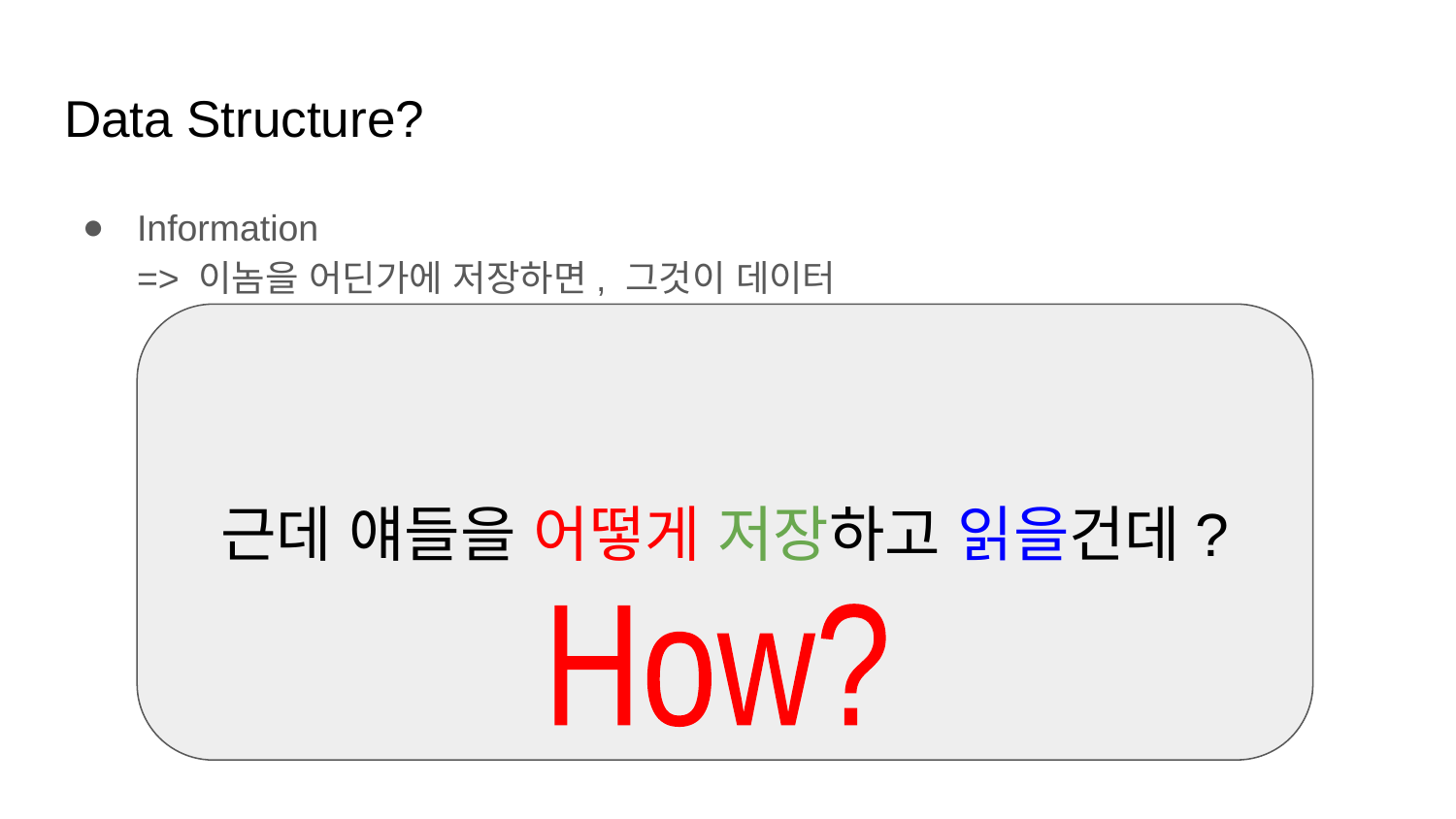

# Data Structure?

Information
=> 이놈을 어딘가에 저장하면, 그것이 데이터
근데 얘들을 어떻게 저장하고 읽을건데?
double
int
How?
char
float